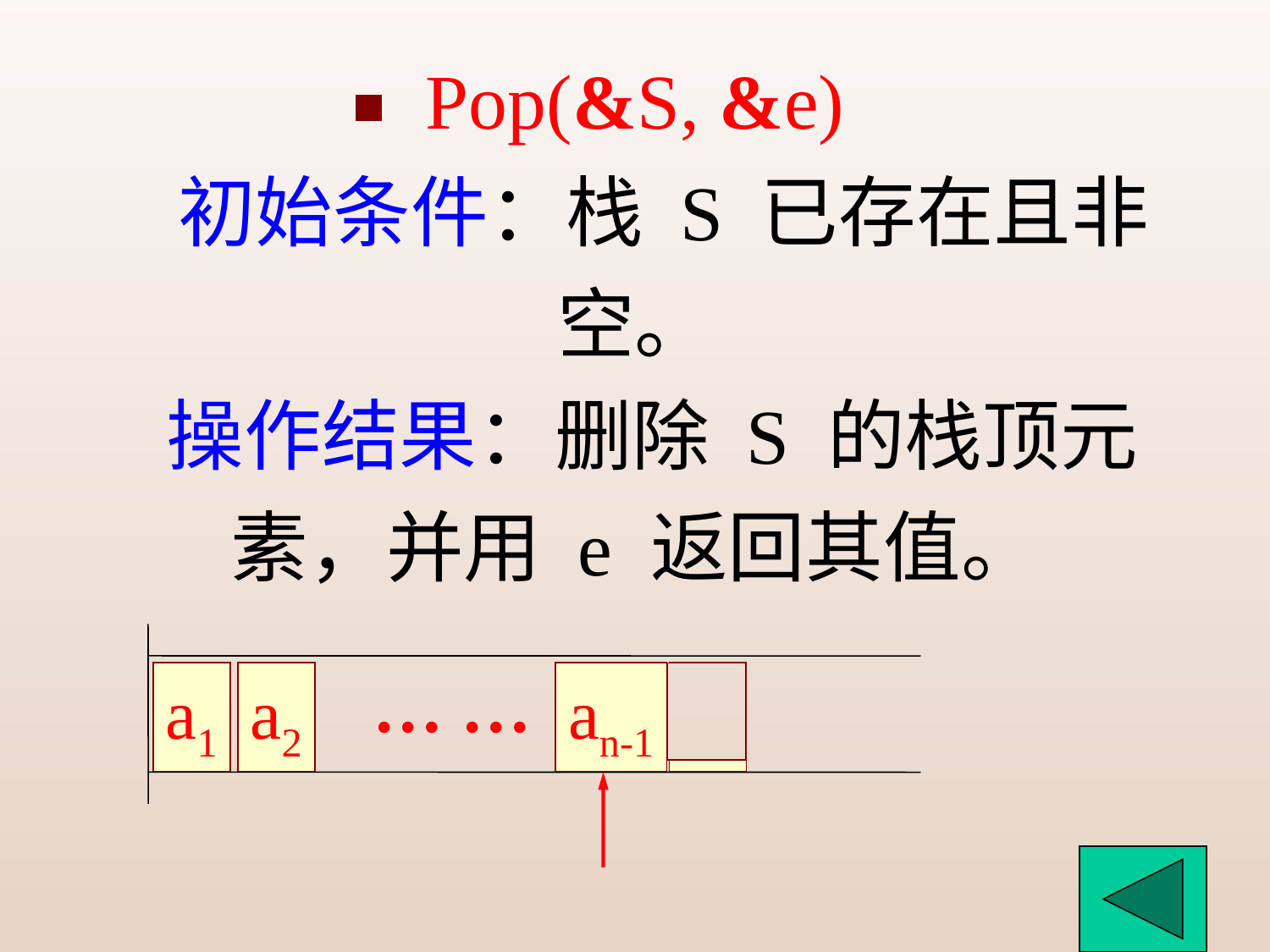

# Pop(&S, &e) 初始条件：栈 S 已存在且非空。 操作结果：删除 S 的栈顶元素，并用 e 返回其值。

… …

a1
a2
an-1
an